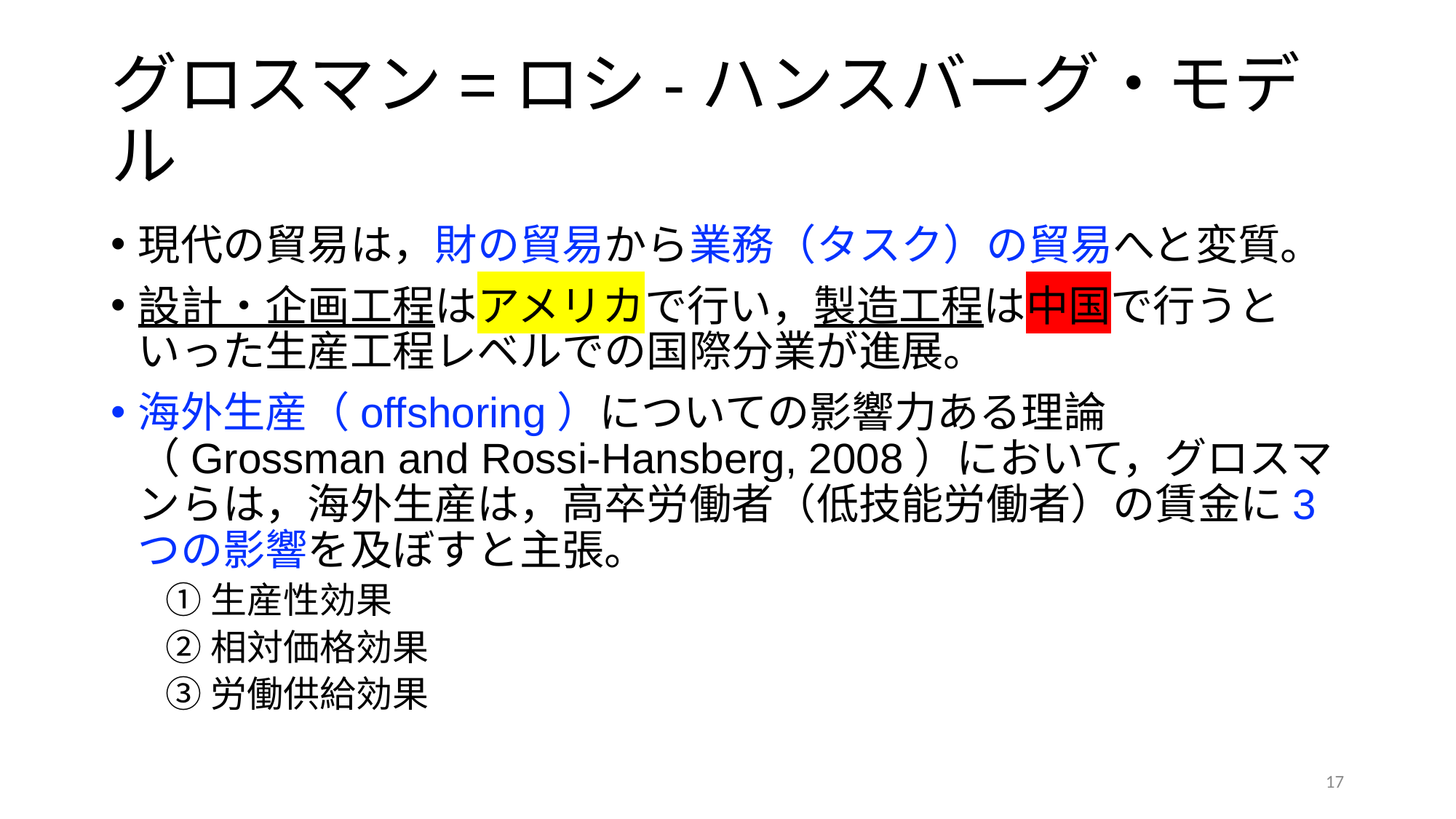

# グロスマン=ロシ-ハンスバーグ・モデル
現代の貿易は，財の貿易から業務（タスク）の貿易へと変質。
設計・企画工程はアメリカで行い，製造工程は中国で行うといった生産工程レベルでの国際分業が進展。
海外生産（offshoring）についての影響力ある理論（Grossman and Rossi-Hansberg, 2008）において，グロスマンらは，海外生産は，高卒労働者（低技能労働者）の賃金に3つの影響を及ぼすと主張。
①生産性効果
②相対価格効果
③労働供給効果
17